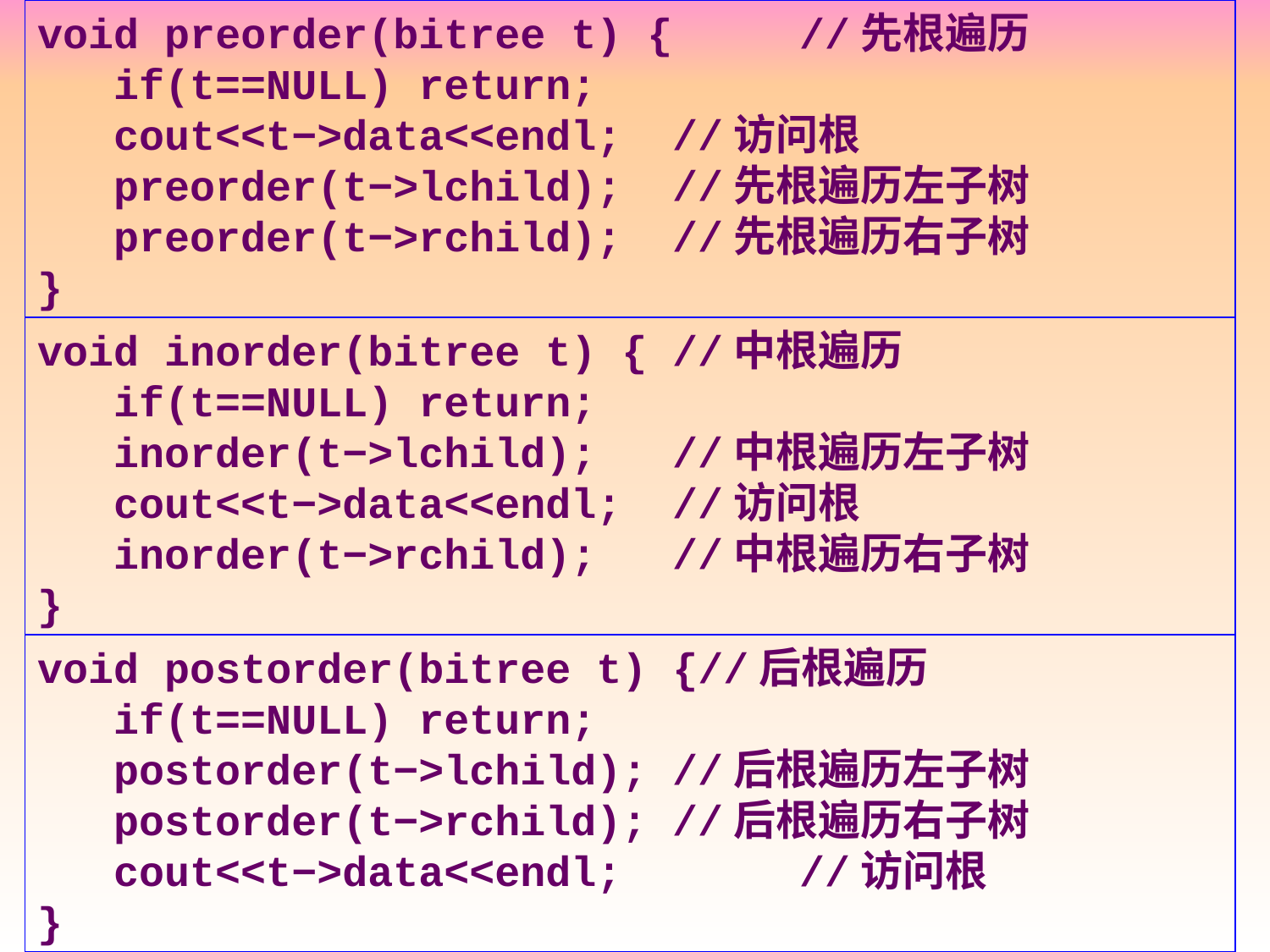

void preorder(bitree t) {	//先根遍历
   if(t==NULL) return;
   cout<<t−>data<<endl;	//访问根
   preorder(t−>lchild);	//先根遍历左子树
   preorder(t−>rchild);	//先根遍历右子树
}
void inorder(bitree t) {	//中根遍历
   if(t==NULL) return;
   inorder(t−>lchild);	//中根遍历左子树
   cout<<t−>data<<endl;	//访问根
   inorder(t−>rchild);	//中根遍历右子树
}
void postorder(bitree t) {//后根遍历
   if(t==NULL) return;
   postorder(t−>lchild);	//后根遍历左子树
   postorder(t−>rchild);	//后根遍历右子树
   cout<<t−>data<<endl;		//访问根
}